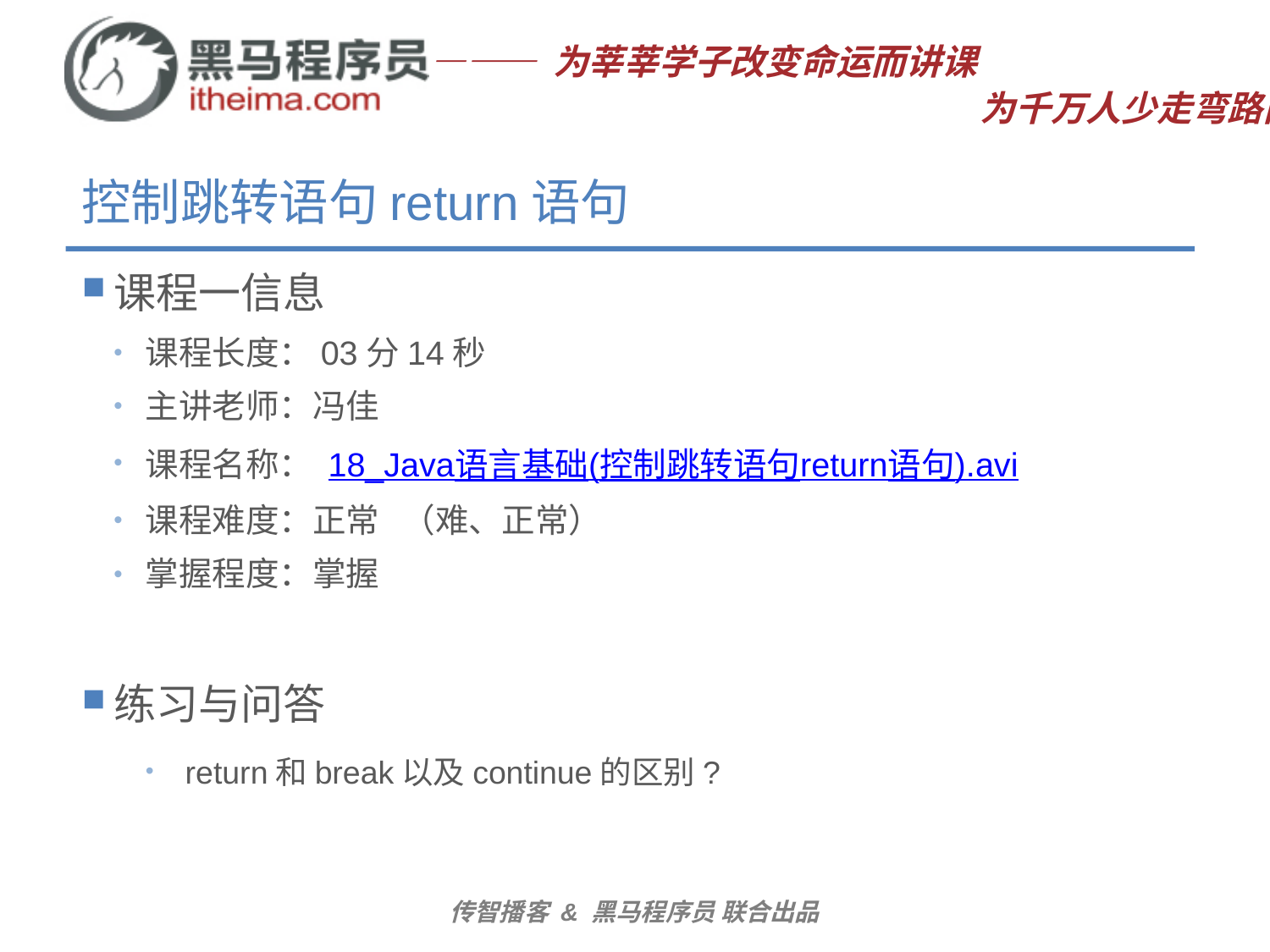

# 控制跳转语句return语句
课程一信息
课程长度：03分14秒
主讲老师：冯佳
课程名称： 18_Java语言基础(控制跳转语句return语句).avi
课程难度：正常   （难、正常）
掌握程度：掌握

练习与问答
return和break以及continue的区别?